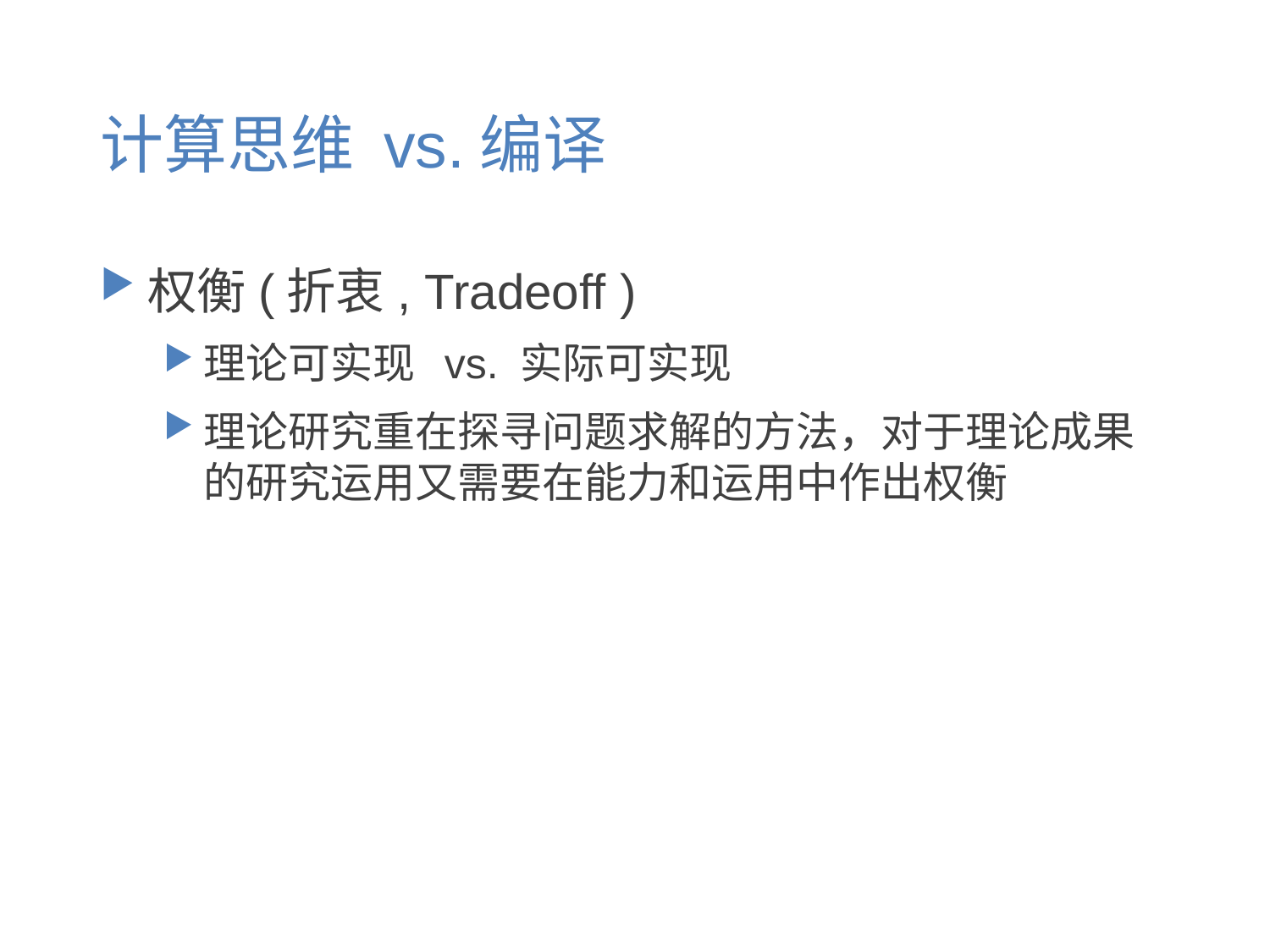

# 计算思维 vs.编译
权衡(折衷, Tradeoff )
理论可实现  vs. 实际可实现
理论研究重在探寻问题求解的方法，对于理论成果的研究运用又需要在能力和运用中作出权衡